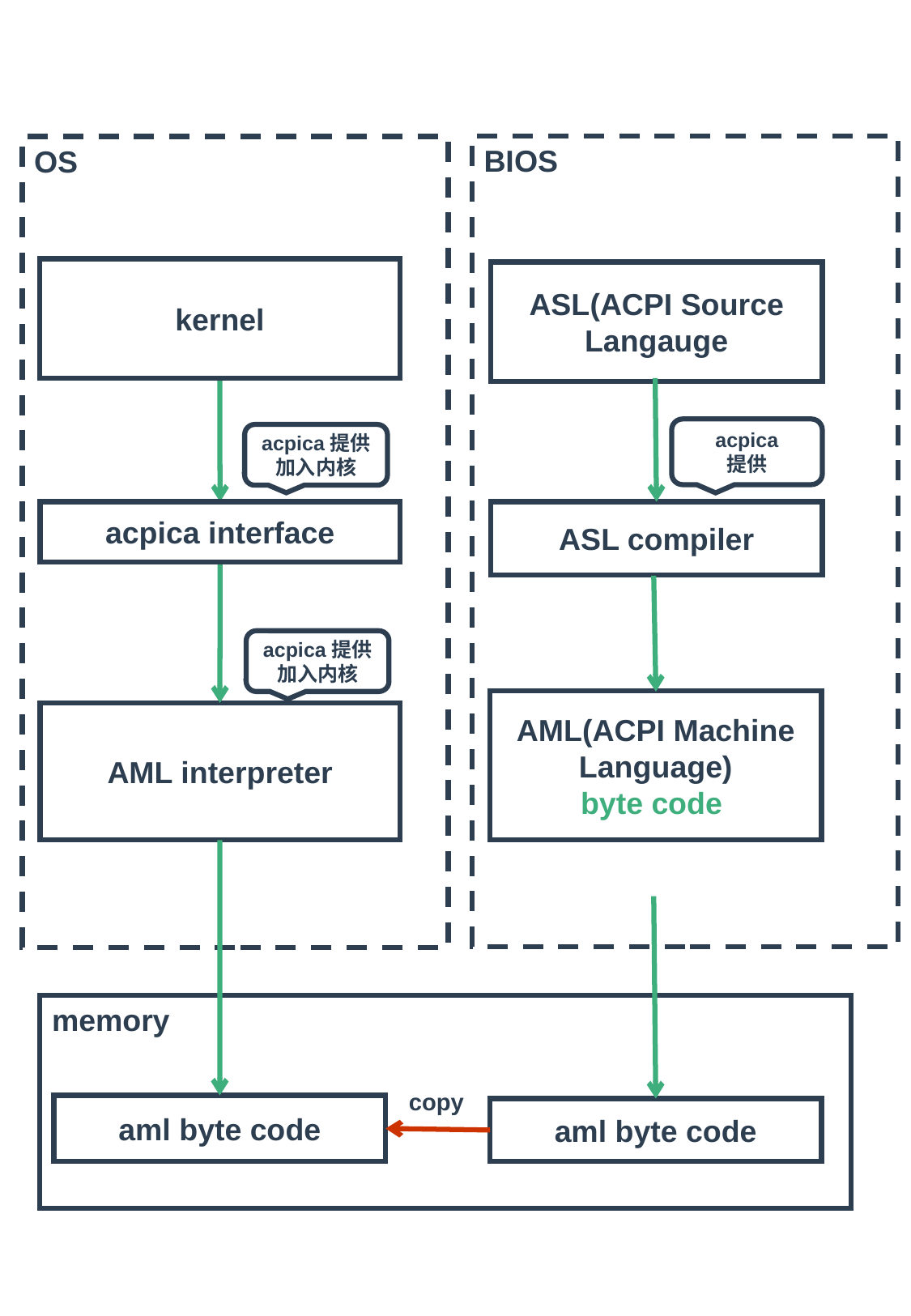

BIOS
OS
kernel
ASL(ACPI Source Langauge
acpica
提供
acpica提供加入内核
acpica interface
ASL compiler
acpica提供加入内核
AML(ACPI Machine Language)
byte code
AML interpreter
memory
copy
aml byte code
aml byte code